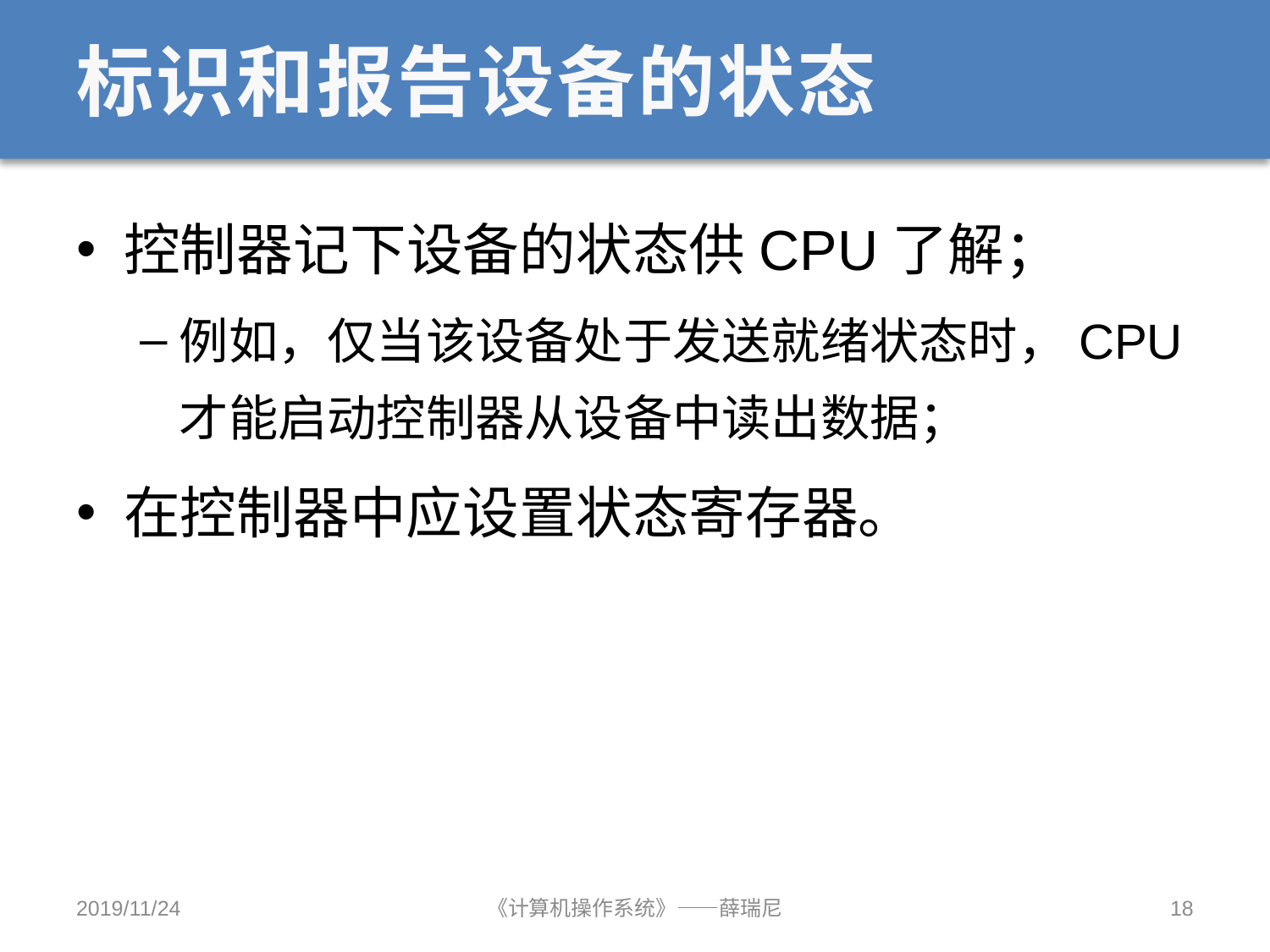

# 标识和报告设备的状态
控制器记下设备的状态供CPU了解；
例如，仅当该设备处于发送就绪状态时，CPU才能启动控制器从设备中读出数据；
在控制器中应设置状态寄存器。
2019/11/24
《计算机操作系统》——薛瑞尼
18